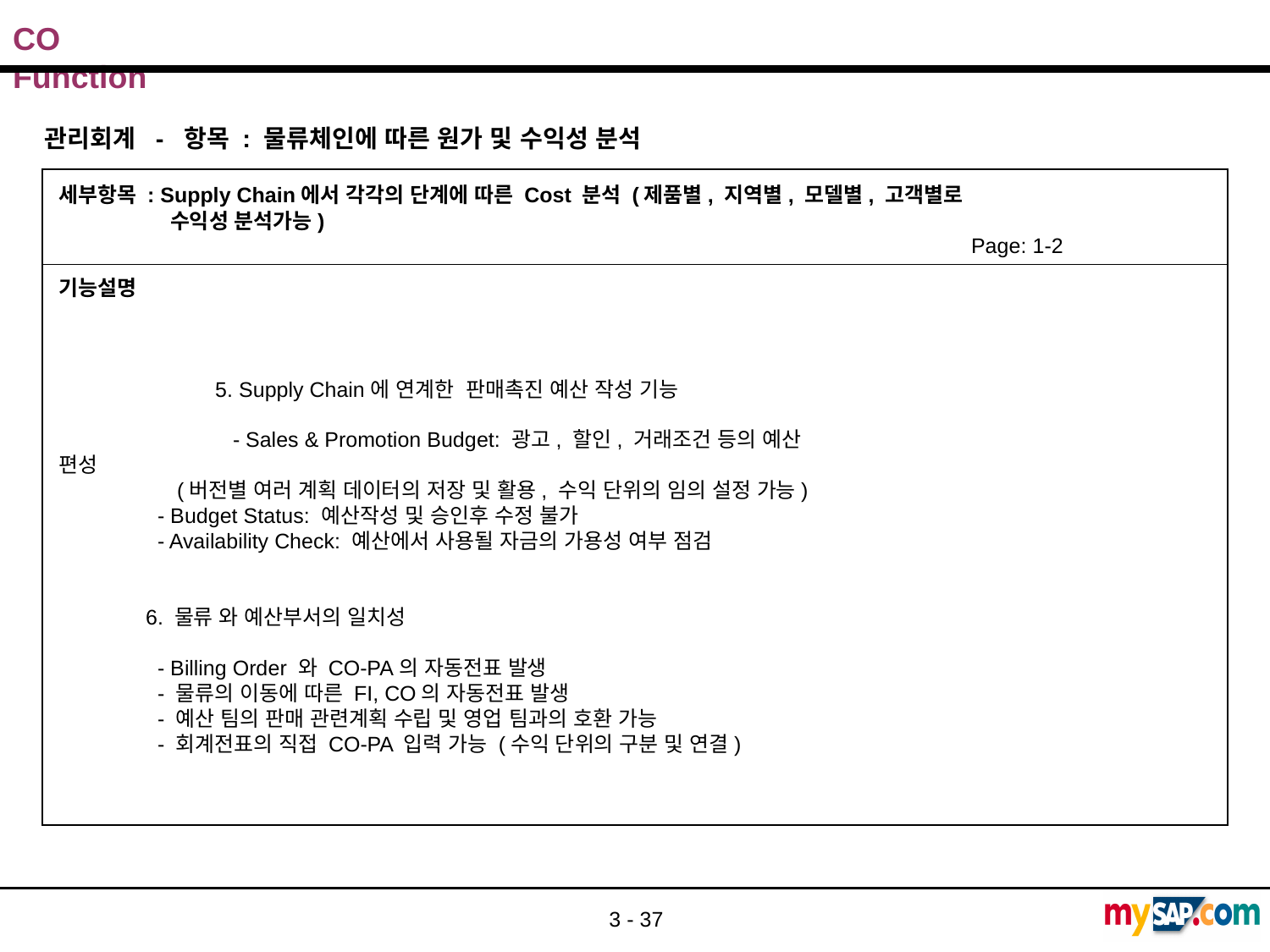

관리회계  -  항목 : 물류체인에 따른 원가 및 수익성 분석

세부항목 : Supply Chain에서 각각의 단계에 따른 Cost 분석 (제품별, 지역별, 모델별, 고객별로
                  수익성 분석가능)
                                                                                                                                                          Page: 1-2
기능설명

	     5. Supply Chain에 연계한  판매촉진 예산 작성 기능

	        - Sales & Promotion Budget: 광고, 할인, 거래조건 등의 예산 편성
                    (버전별 여러 계획 데이터의 저장 및 활용, 수익 단위의 임의 설정 가능)
      - Budget Status: 예산작성 및 승인후 수정 불가
      - Availability Check: 예산에서 사용될 자금의 가용성 여부 점검

    6. 물류 와 예산부서의 일치성

      - Billing Order 와 CO-PA의 자동전표 발생
      - 물류의 이동에 따른 FI, CO의 자동전표 발생
      - 예산 팀의 판매 관련계획 수립 및 영업 팀과의 호환 가능
      - 회계전표의 직접 CO-PA 입력 가능 (수익 단위의 구분 및 연결)